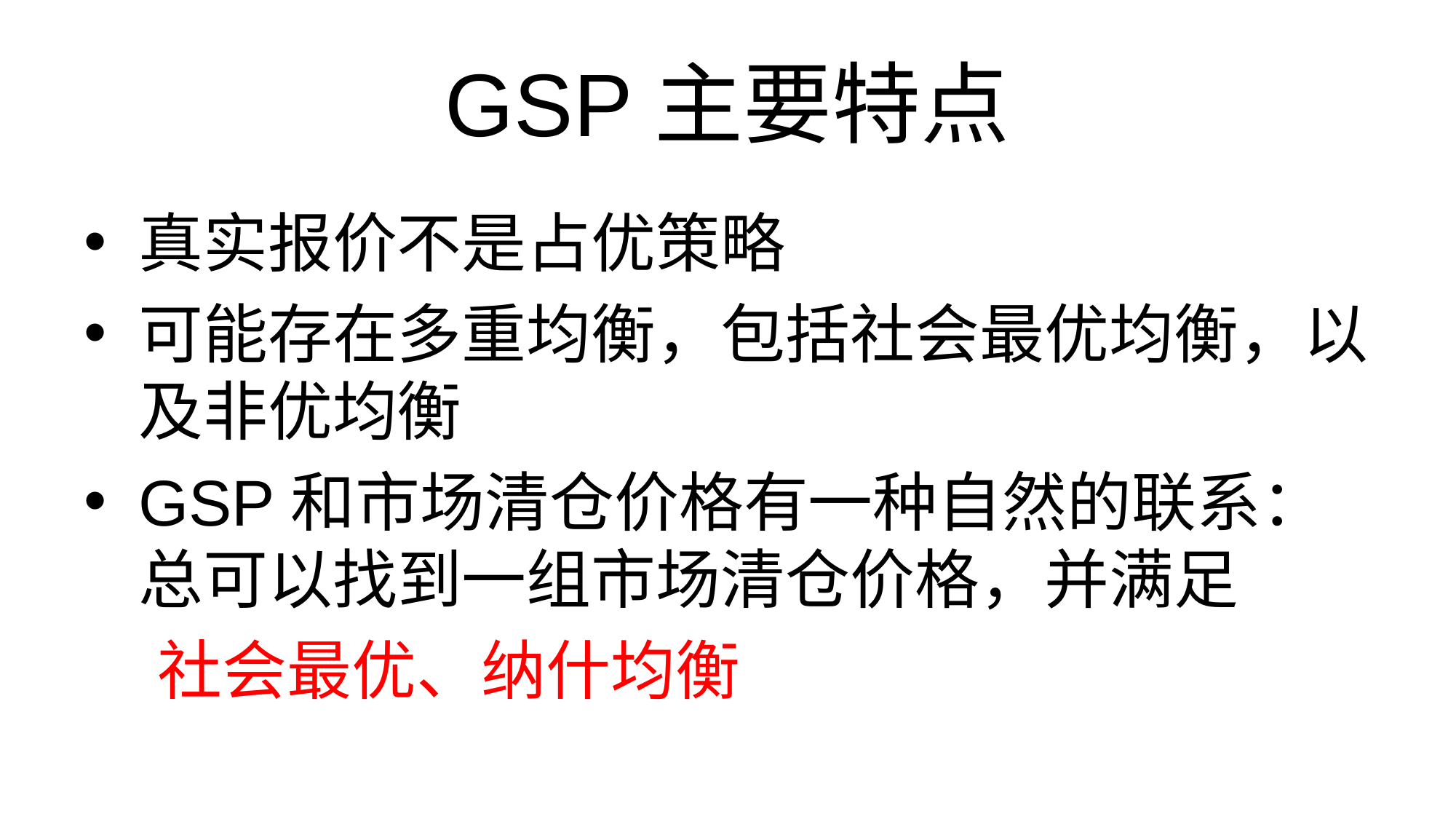

# GSP主要特点
真实报价不是占优策略
可能存在多重均衡，包括社会最优均衡，以及非优均衡
GSP和市场清仓价格有一种自然的联系：总可以找到一组市场清仓价格，并满足
    社会最优、纳什均衡